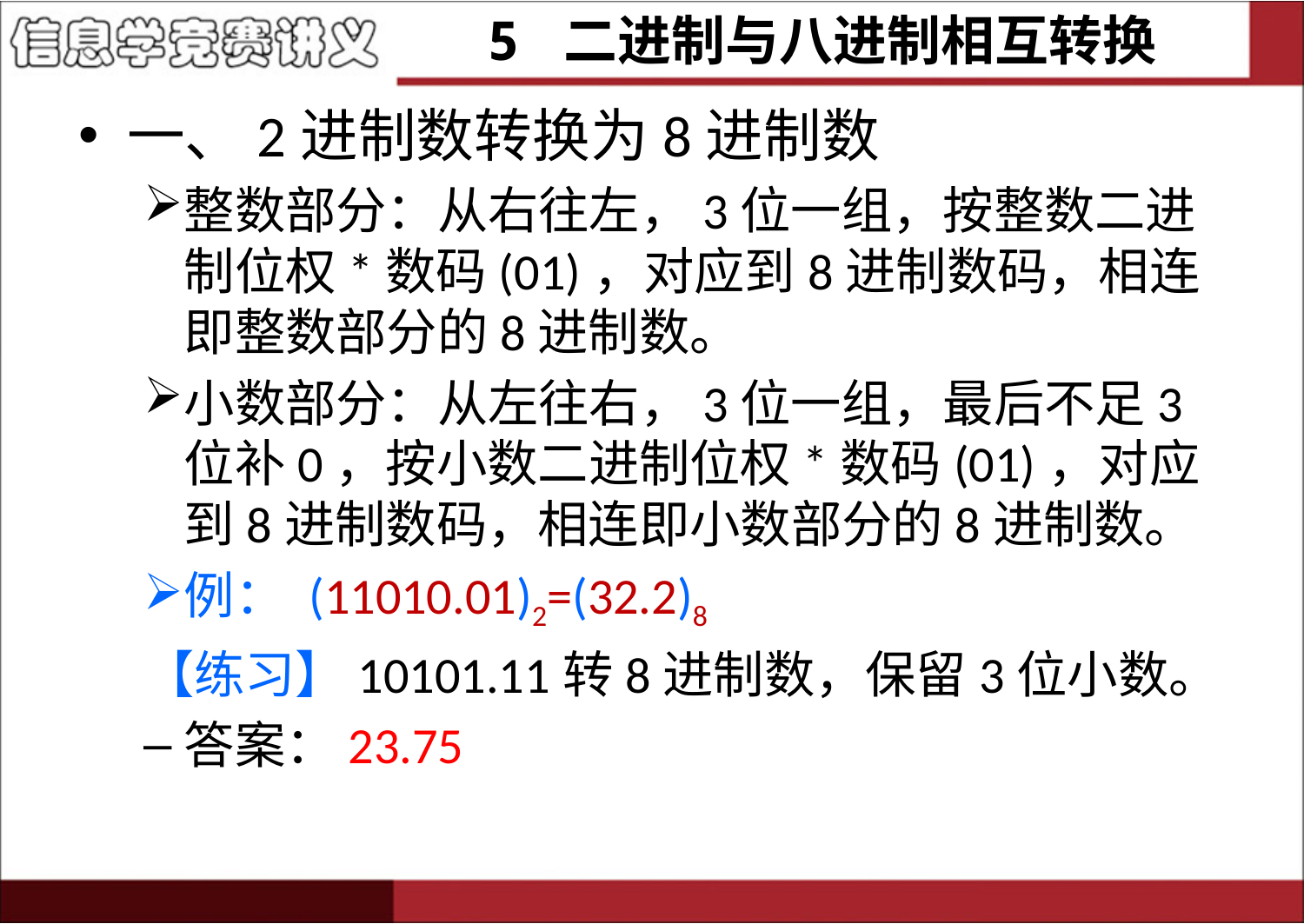

5 二进制与八进制相互转换
一、2进制数转换为8进制数
整数部分：从右往左，3位一组，按整数二进制位权*数码(01)，对应到8进制数码，相连即整数部分的8进制数。
小数部分：从左往右，3位一组，最后不足3位补0，按小数二进制位权*数码(01)，对应到8进制数码，相连即小数部分的8进制数。
例： (11010.01)2=(32.2)8
【练习】10101.11转8进制数，保留3位小数。
答案：23.75